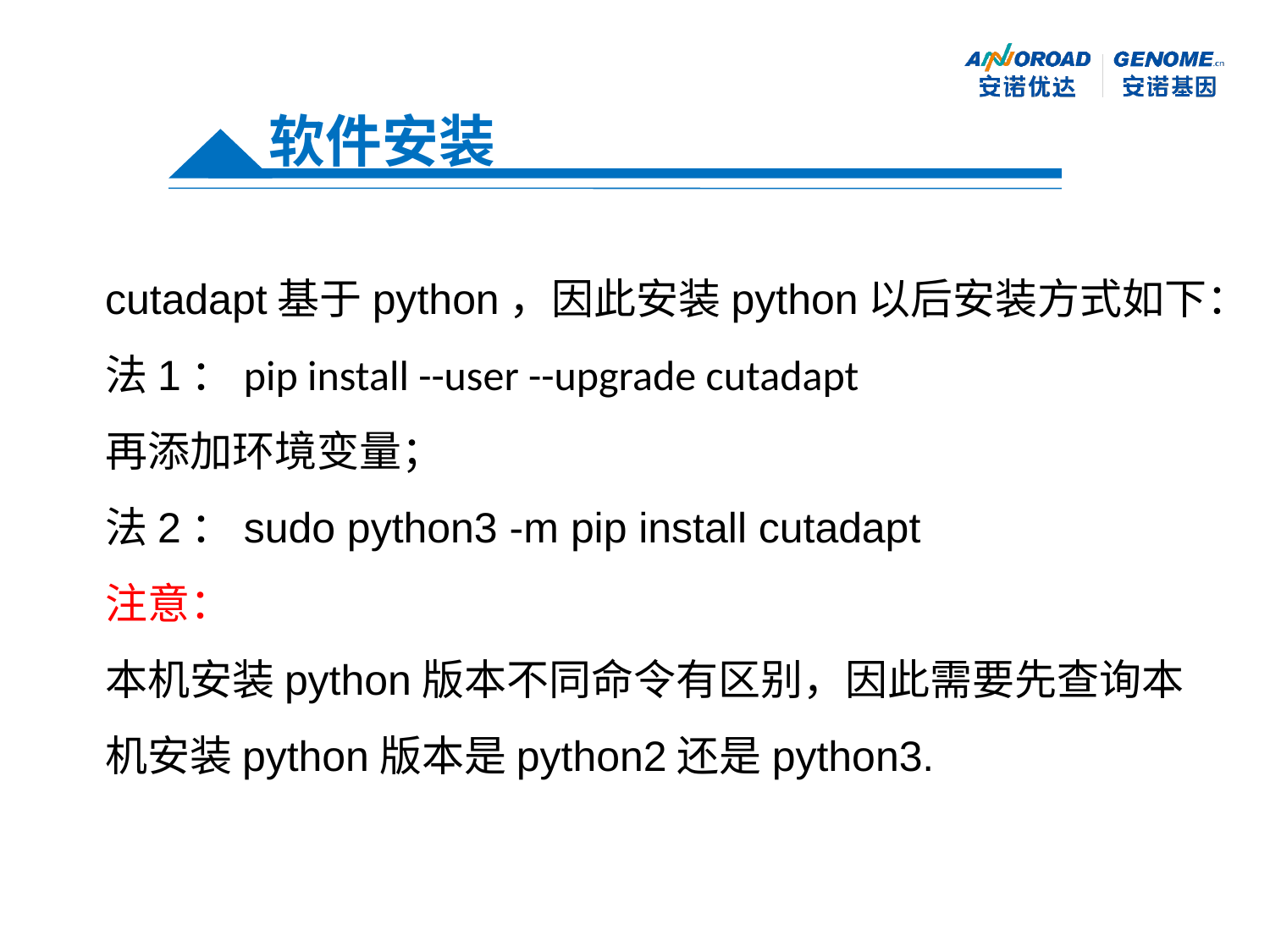

软件安装

cutadapt基于python，因此安装python以后安装方式如下：
法1：pip install --user --upgrade cutadapt
再添加环境变量；
法2：sudo python3 -m pip install cutadapt
注意：
本机安装python版本不同命令有区别，因此需要先查询本机安装python版本是python2还是python3.